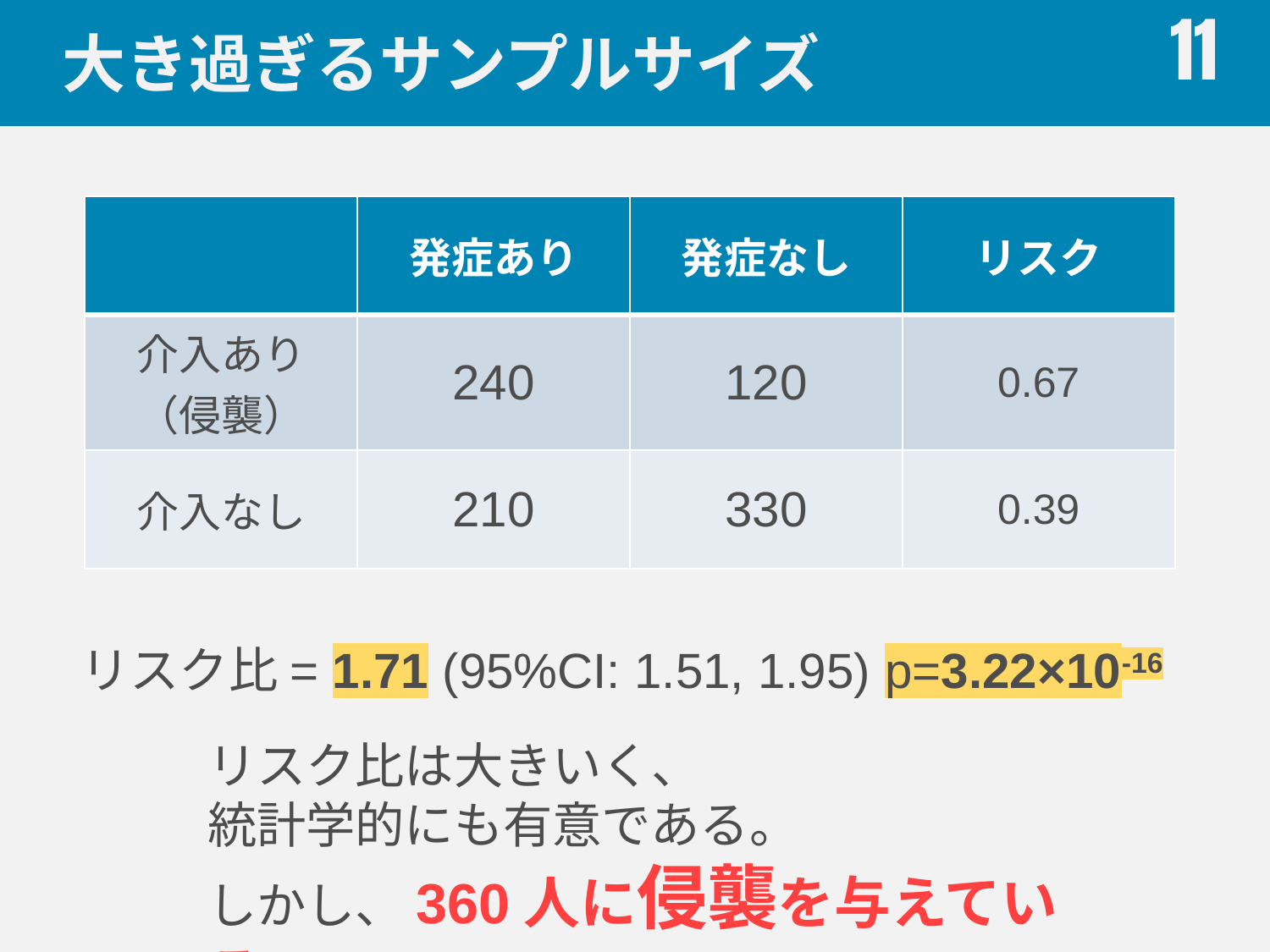

# 大き過ぎるサンプルサイズ
 11
|  | 発症あり | 発症なし | リスク |
| --- | --- | --- | --- |
| 介入あり （侵襲） | 240 | 120 | 0.67 |
| 介入なし | 210 | 330 | 0.39 |
リスク比= 1.71 (95%CI: 1.51, 1.95) p=3.22×10-16
リスク比は大きいく、
統計学的にも有意である。
しかし、360人に侵襲を与えている。